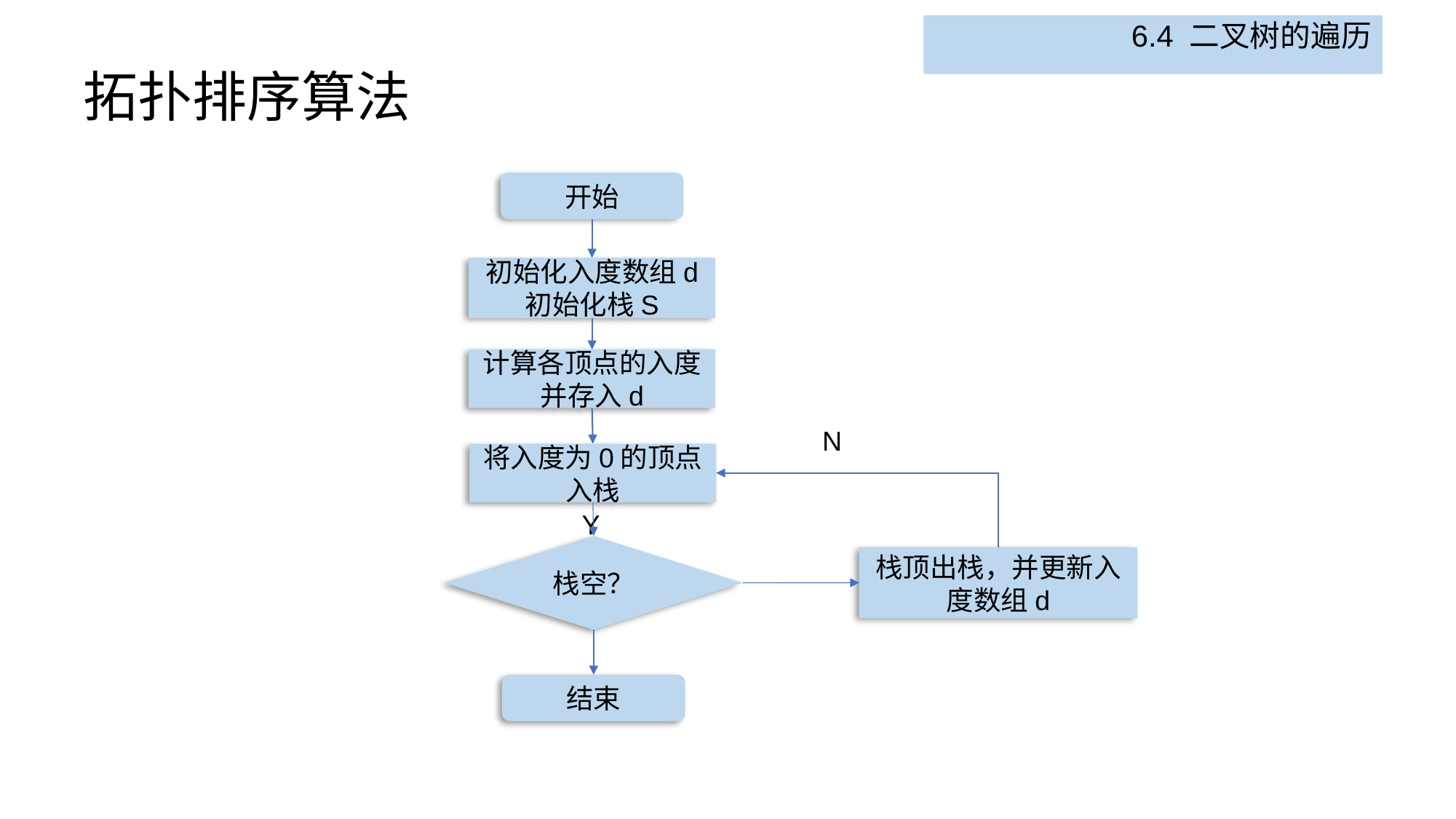

6.4 二叉树的遍历
# 拓扑排序算法
开始
初始化入度数组d
初始化栈S
计算各顶点的入度并存入d
N
将入度为0的顶点入栈
Y
栈空？
栈顶出栈，并更新入度数组d
结束